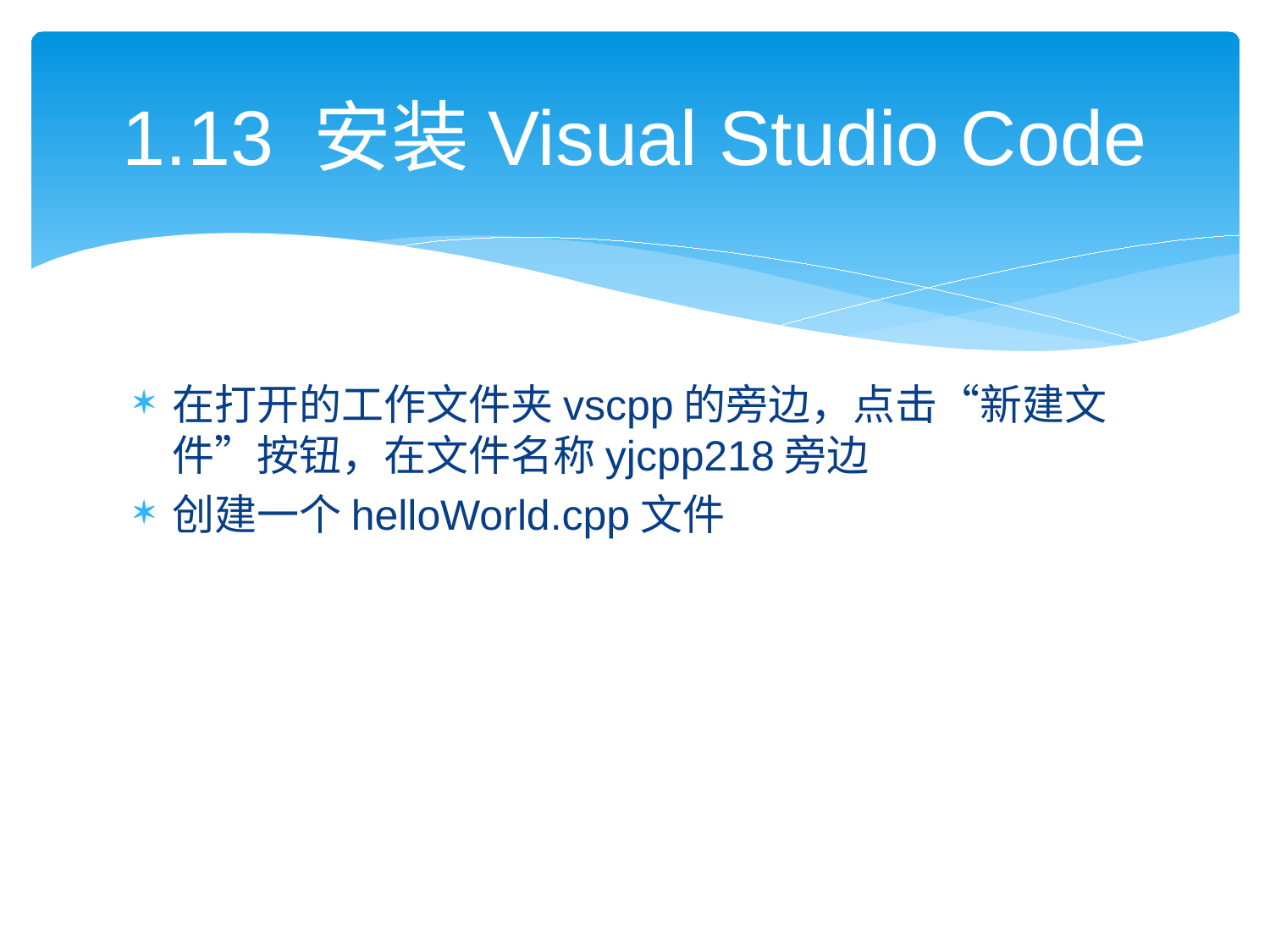

# 1.13 安装Visual Studio Code
在打开的工作文件夹vscpp的旁边，点击“新建文件”按钮，在文件名称yjcpp218旁边
创建一个helloWorld.cpp文件